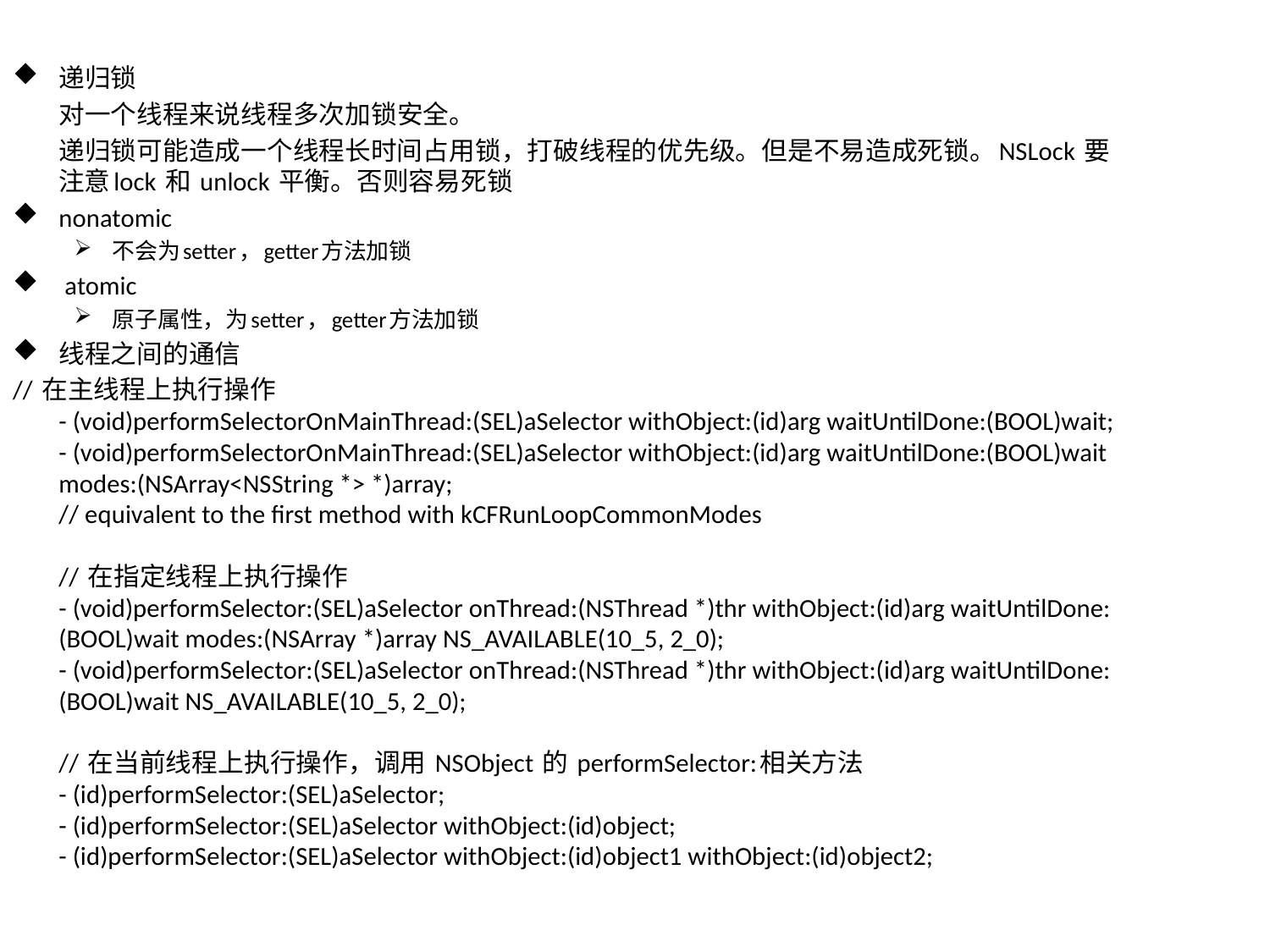

递归锁
	对一个线程来说线程多次加锁安全。
	递归锁可能造成一个线程长时间占用锁，打破线程的优先级。但是不易造成死锁。NSLock 要注意lock 和 unlock 平衡。否则容易死锁
nonatomic
不会为setter，getter方法加锁
 atomic
原子属性，为setter，getter方法加锁
线程之间的通信
// 在主线程上执行操作
- (void)performSelectorOnMainThread:(SEL)aSelector withObject:(id)arg waitUntilDone:(BOOL)wait;
- (void)performSelectorOnMainThread:(SEL)aSelector withObject:(id)arg waitUntilDone:(BOOL)wait modes:(NSArray<NSString *> *)array;
// equivalent to the first method with kCFRunLoopCommonModes
// 在指定线程上执行操作
- (void)performSelector:(SEL)aSelector onThread:(NSThread *)thr withObject:(id)arg waitUntilDone:(BOOL)wait modes:(NSArray *)array NS_AVAILABLE(10_5, 2_0);
- (void)performSelector:(SEL)aSelector onThread:(NSThread *)thr withObject:(id)arg waitUntilDone:(BOOL)wait NS_AVAILABLE(10_5, 2_0);
// 在当前线程上执行操作，调用 NSObject 的 performSelector:相关方法
- (id)performSelector:(SEL)aSelector;
- (id)performSelector:(SEL)aSelector withObject:(id)object;
- (id)performSelector:(SEL)aSelector withObject:(id)object1 withObject:(id)object2;